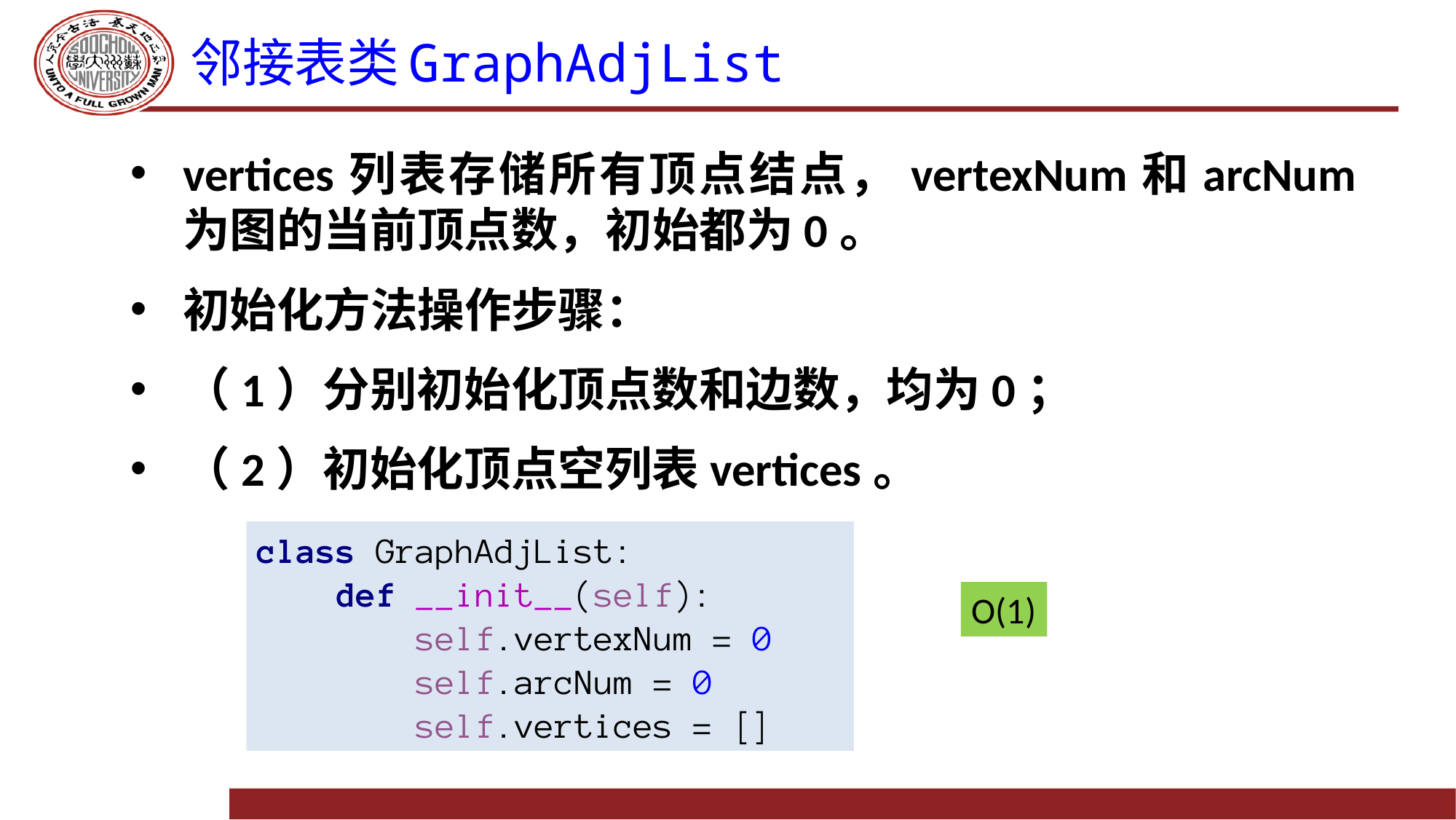

# 邻接表类GraphAdjList
vertices列表存储所有顶点结点，vertexNum和arcNum为图的当前顶点数，初始都为0。
初始化方法操作步骤：
（1）分别初始化顶点数和边数，均为0；
（2）初始化顶点空列表vertices。

class GraphAdjList:
    def __init__(self):
        self.vertexNum = 0
        self.arcNum = 0
        self.vertices = []
O(1)